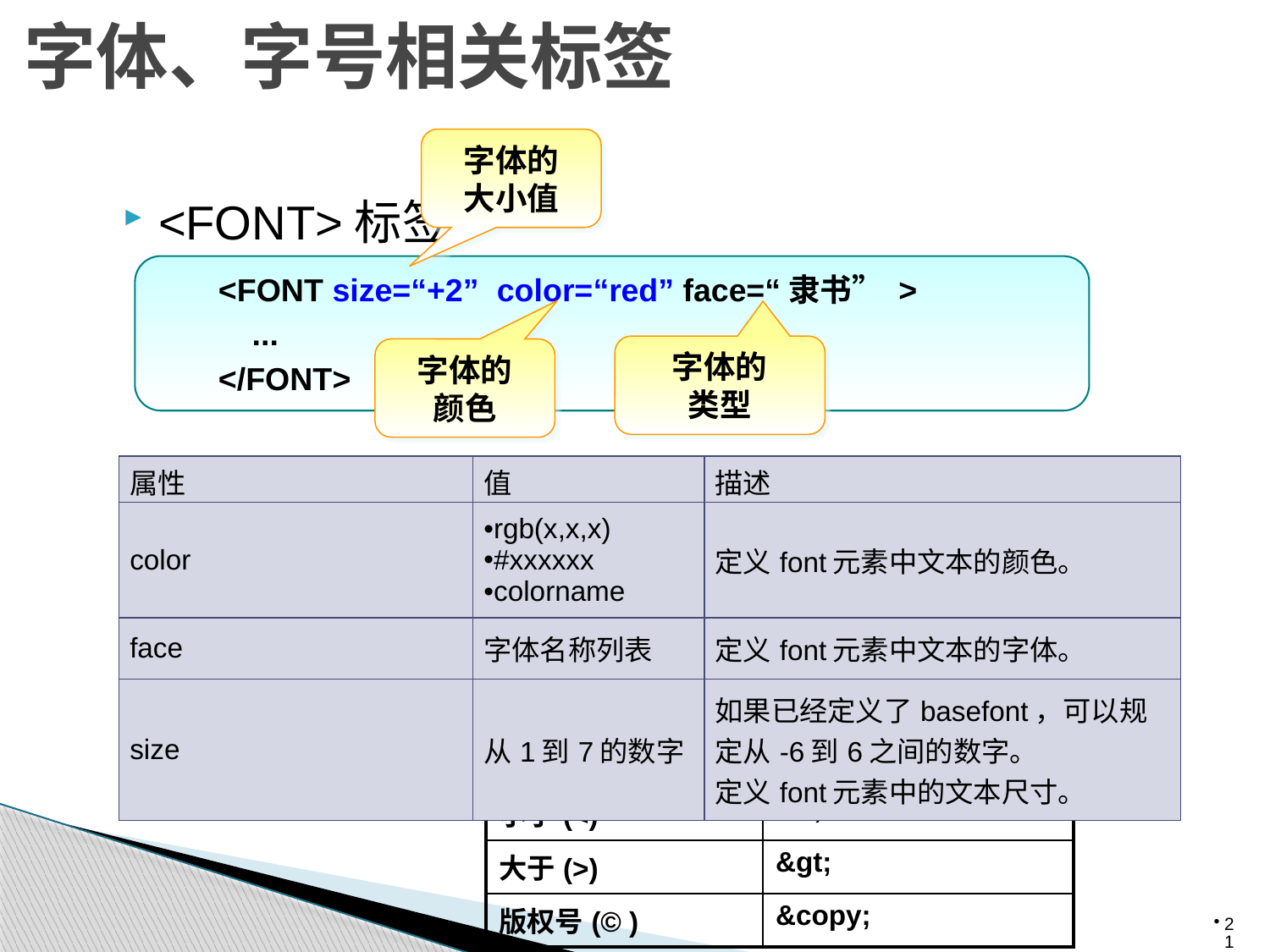

# 字体、字号相关标签
字体的
大小值
<FONT>标签

特殊符号

<FONT size=“+2”  color=“red” face=“隶书” >
	 ...
</FONT>
字体的
类型
字体的
颜色
| 属性 | 值 | 描述 |
| --- | --- | --- |
| color | rgb(x,x,x) #xxxxxx colorname | 定义font元素中文本的颜色。 |
| face | 字体名称列表 | 定义font元素中文本的字体。 |
| size | 从1到7的数字 | 如果已经定义了basefont，可以规定从-6到6之间的数字。 定义font元素中的文本尺寸。 |

| 特殊字符 | 转义码 |
| --- | --- |
| 空格 | &nbsp; |
| 引号(“”) | &quot; |
| 小于(<) | &lt; |
| 大于(>) | &gt; |
| 版权号(© ) | &copy; |
21